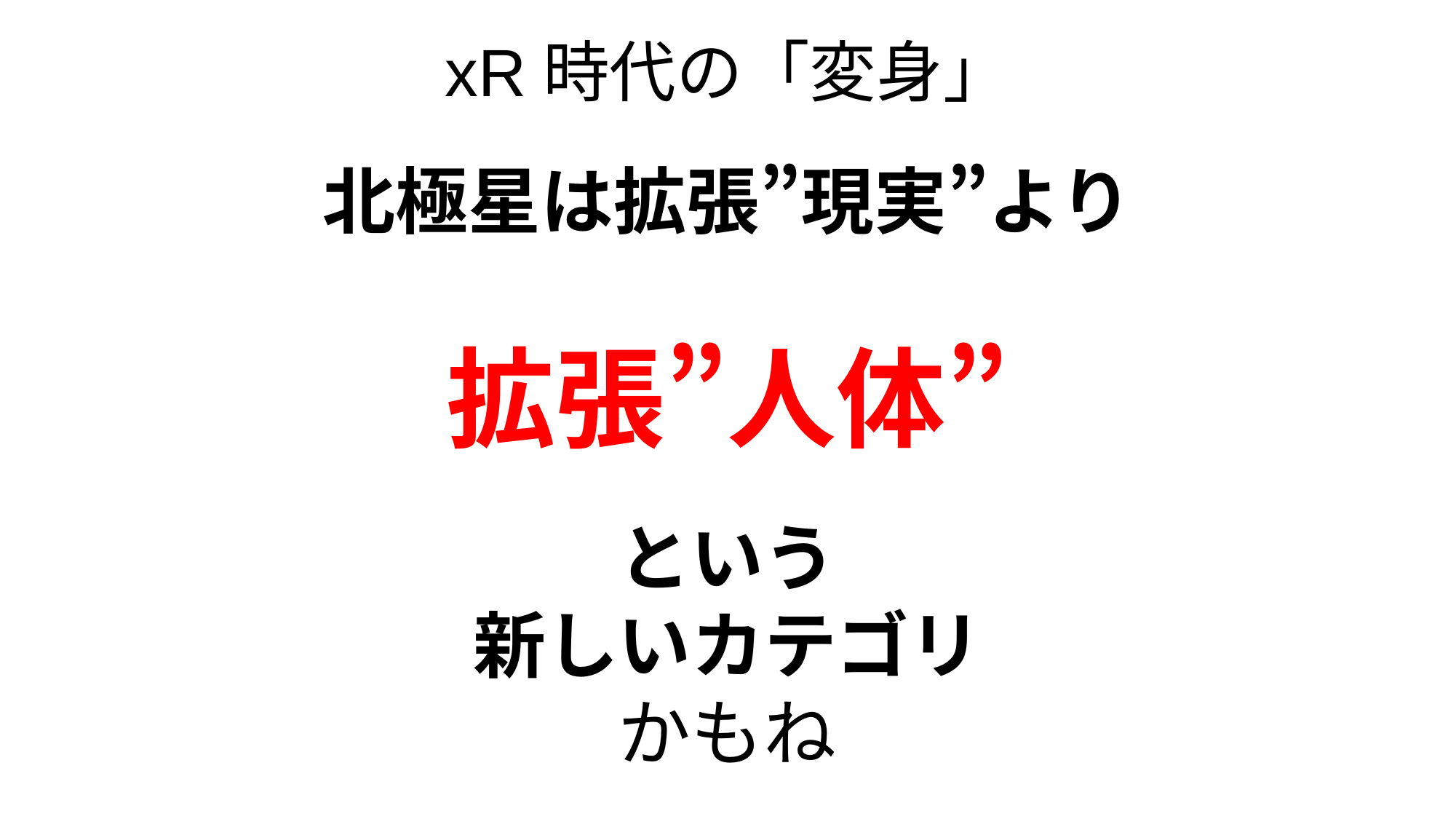

# xR時代の「変身」
北極星は拡張”現実”より

拡張”人体”

という
新しいカテゴリ
かもね